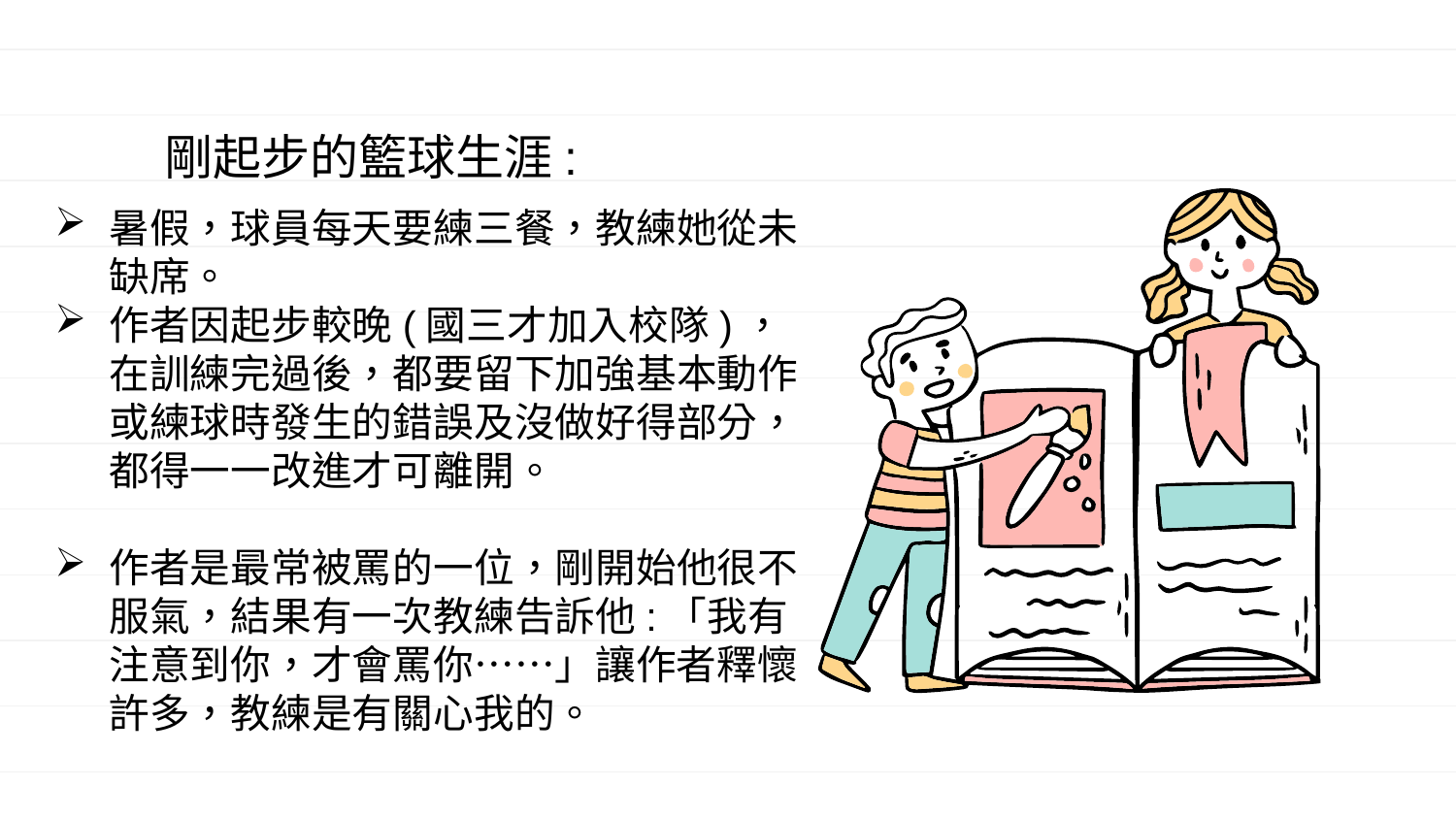

# 剛起步的籃球生涯:
暑假，球員每天要練三餐，教練她從未缺席。
作者因起步較晚(國三才加入校隊)，在訓練完過後，都要留下加強基本動作或練球時發生的錯誤及沒做好得部分，都得一一改進才可離開。

作者是最常被罵的一位，剛開始他很不服氣，結果有一次教練告訴他:「我有注意到你，才會罵你……」讓作者釋懷許多，教練是有關心我的。